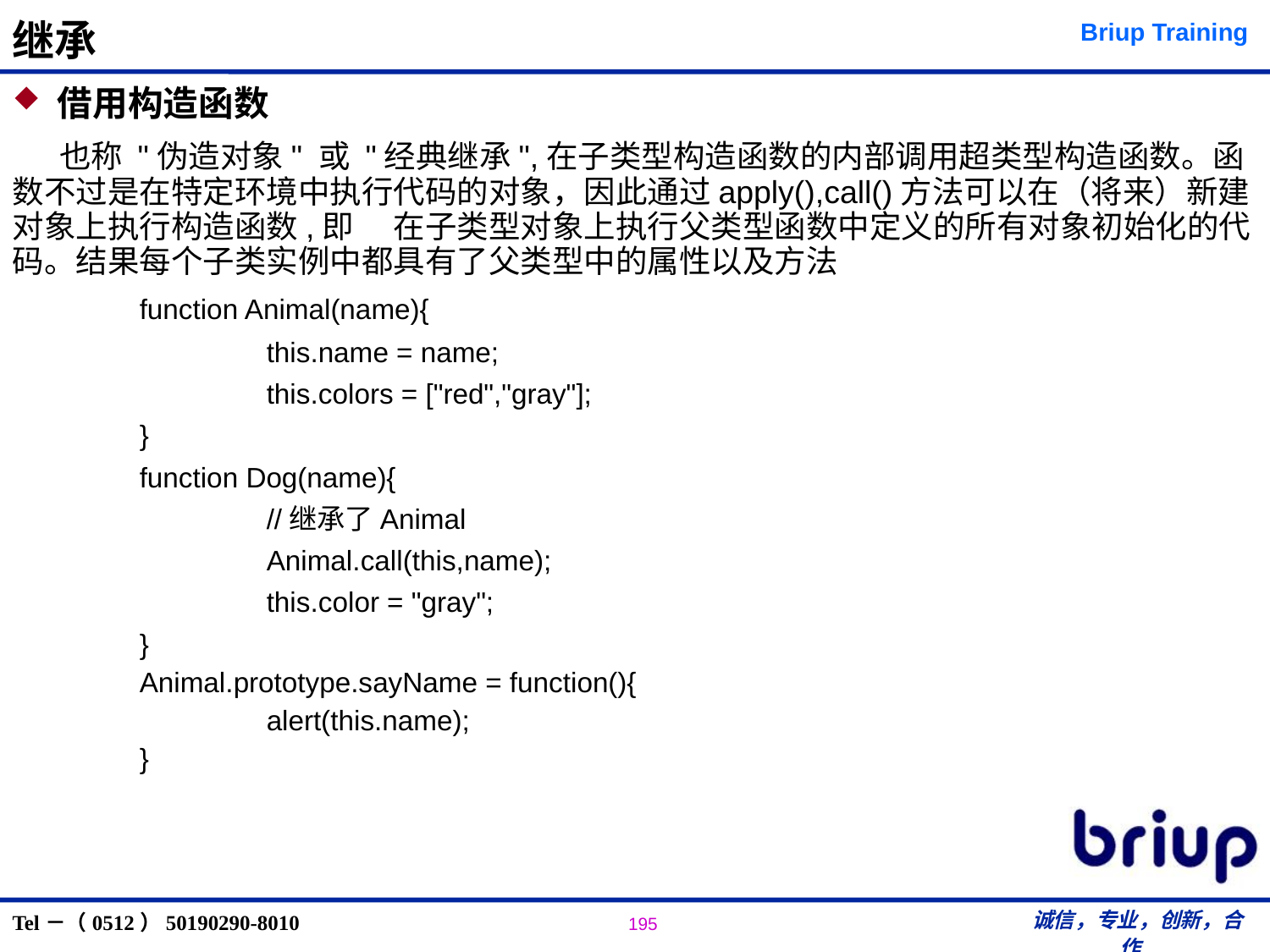

# 继承
 借用构造函数
     也称 "伪造对象" 或 "经典继承",在子类型构造函数的内部调用超类型构造函数。函数不过是在特定环境中执行代码的对象，因此通过apply(),call()方法可以在（将来）新建对象上执行构造函数,即	在子类型对象上执行父类型函数中定义的所有对象初始化的代码。结果每个子类实例中都具有了父类型中的属性以及方法
	function Animal(name){
		this.name = name;
		this.colors = ["red","gray"];
	}
	function Dog(name){
		//继承了Animal
		Animal.call(this,name);
		this.color = "gray";
	}
	Animal.prototype.sayName = function(){
		alert(this.name);
	}